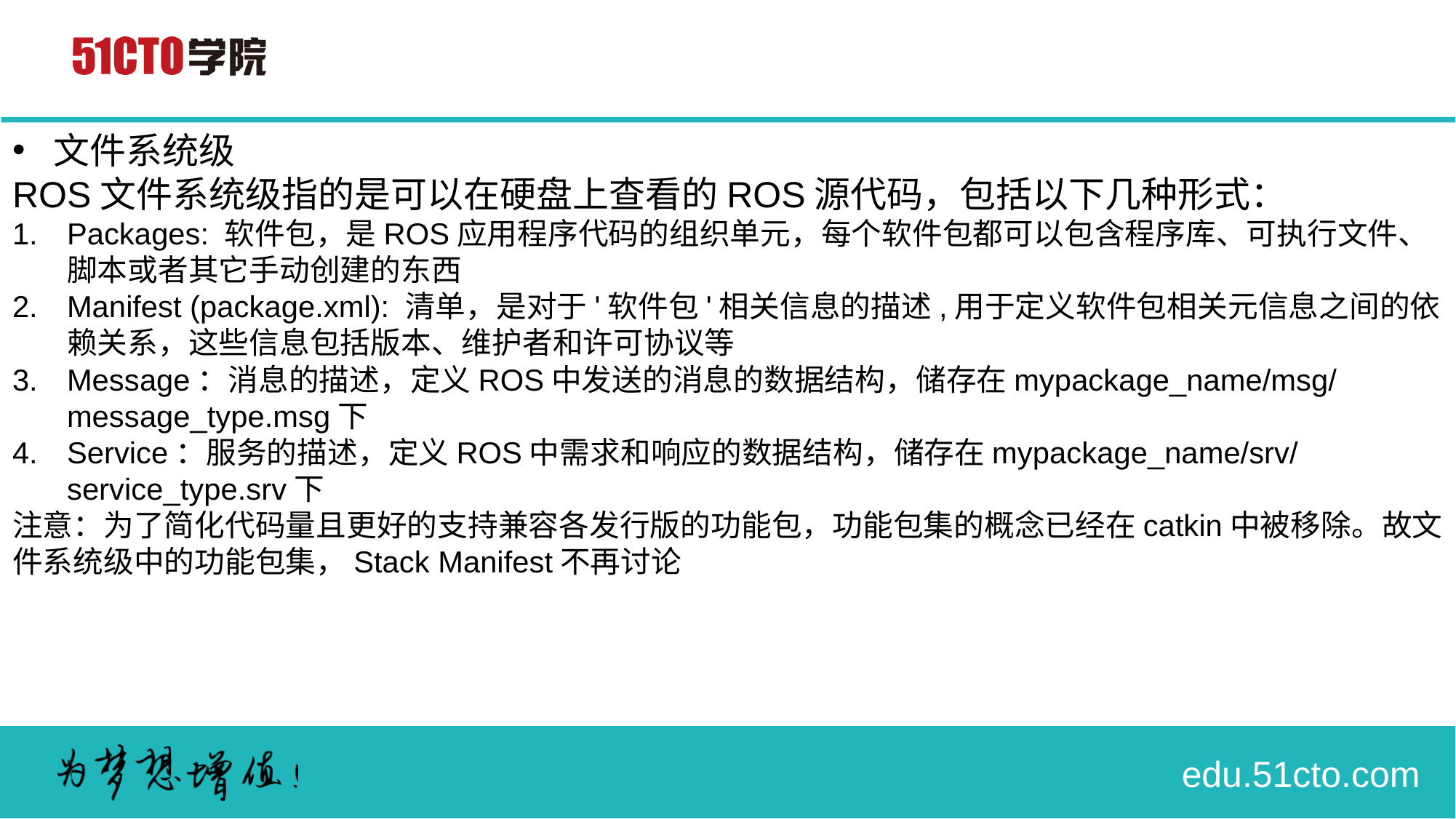

文件系统级
ROS文件系统级指的是可以在硬盘上查看的ROS源代码，包括以下几种形式：
Packages: 软件包，是ROS应用程序代码的组织单元，每个软件包都可以包含程序库、可执行文件、脚本或者其它手动创建的东西
Manifest (package.xml): 清单，是对于'软件包'相关信息的描述,用于定义软件包相关元信息之间的依赖关系，这些信息包括版本、维护者和许可协议等
Message：消息的描述，定义ROS中发送的消息的数据结构，储存在mypackage_name/msg/message_type.msg下
Service：服务的描述，定义ROS中需求和响应的数据结构，储存在mypackage_name/srv/service_type.srv下
注意：为了简化代码量且更好的支持兼容各发行版的功能包，功能包集的概念已经在catkin中被移除。故文件系统级中的功能包集，Stack Manifest不再讨论